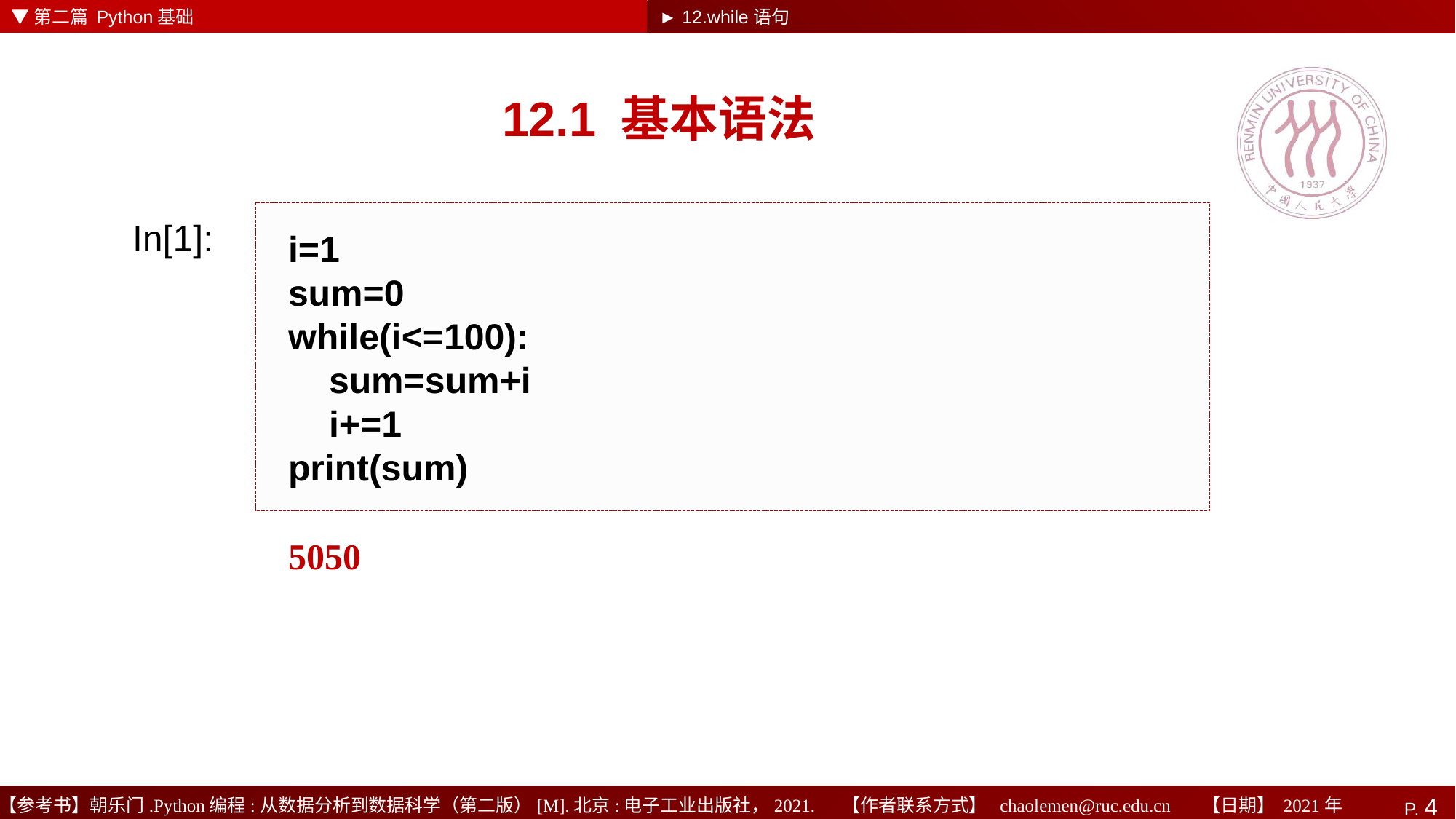

▼第二篇 Python基础
► 12.while语句
# 12.1 基本语法
i=1
sum=0
while(i<=100):
    sum=sum+i
    i+=1
print(sum)
In[1]:
5050